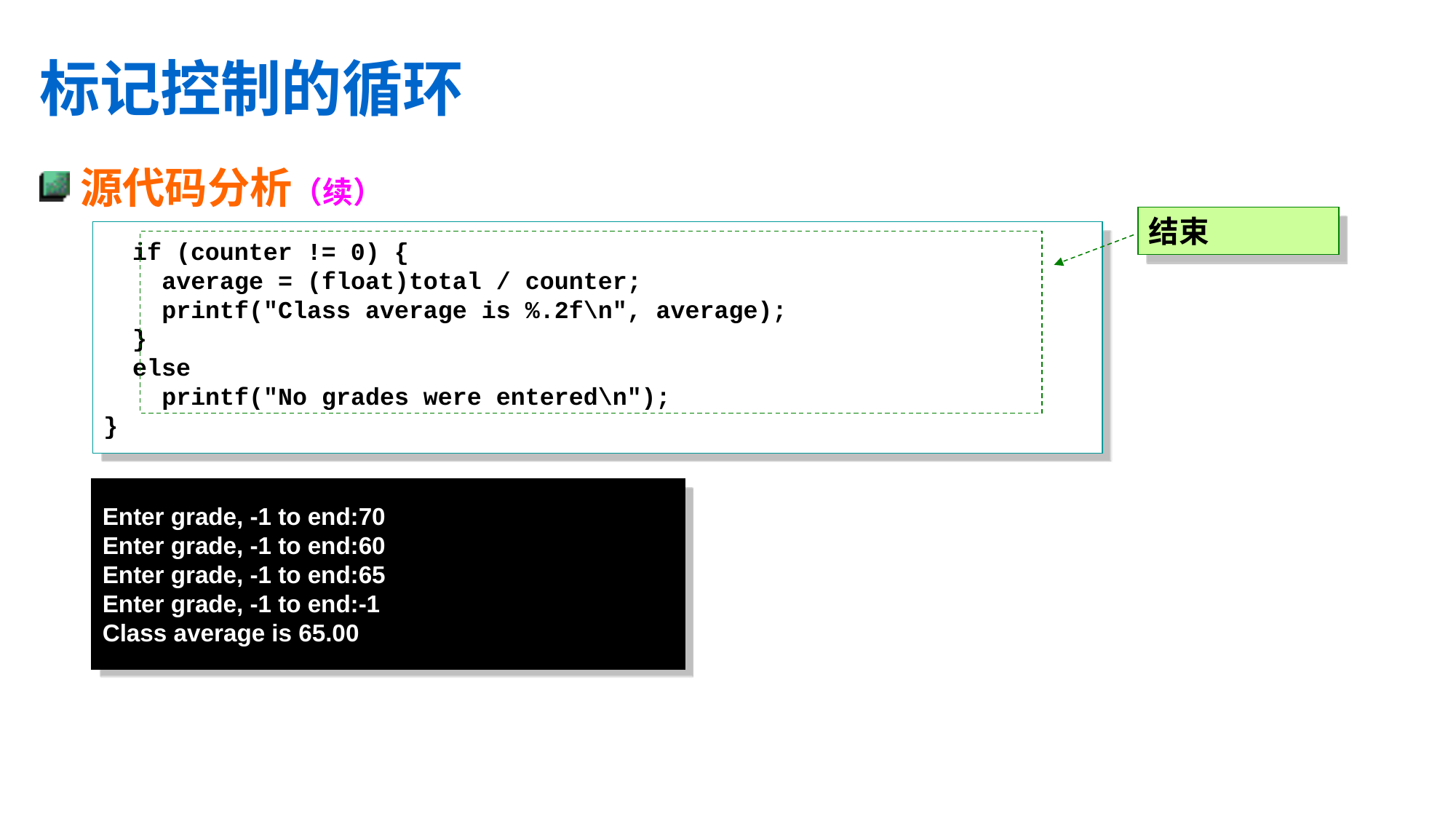

# 标记控制的循环
源代码分析（续）

结束
  if (counter != 0) {
    average = (float)total / counter;
    printf("Class average is %.2f\n", average);
  }
  else
    printf("No grades were entered\n");
}

Enter grade, -1 to end:70
Enter grade, -1 to end:60
Enter grade, -1 to end:65
Enter grade, -1 to end:-1
Class average is 65.00
16